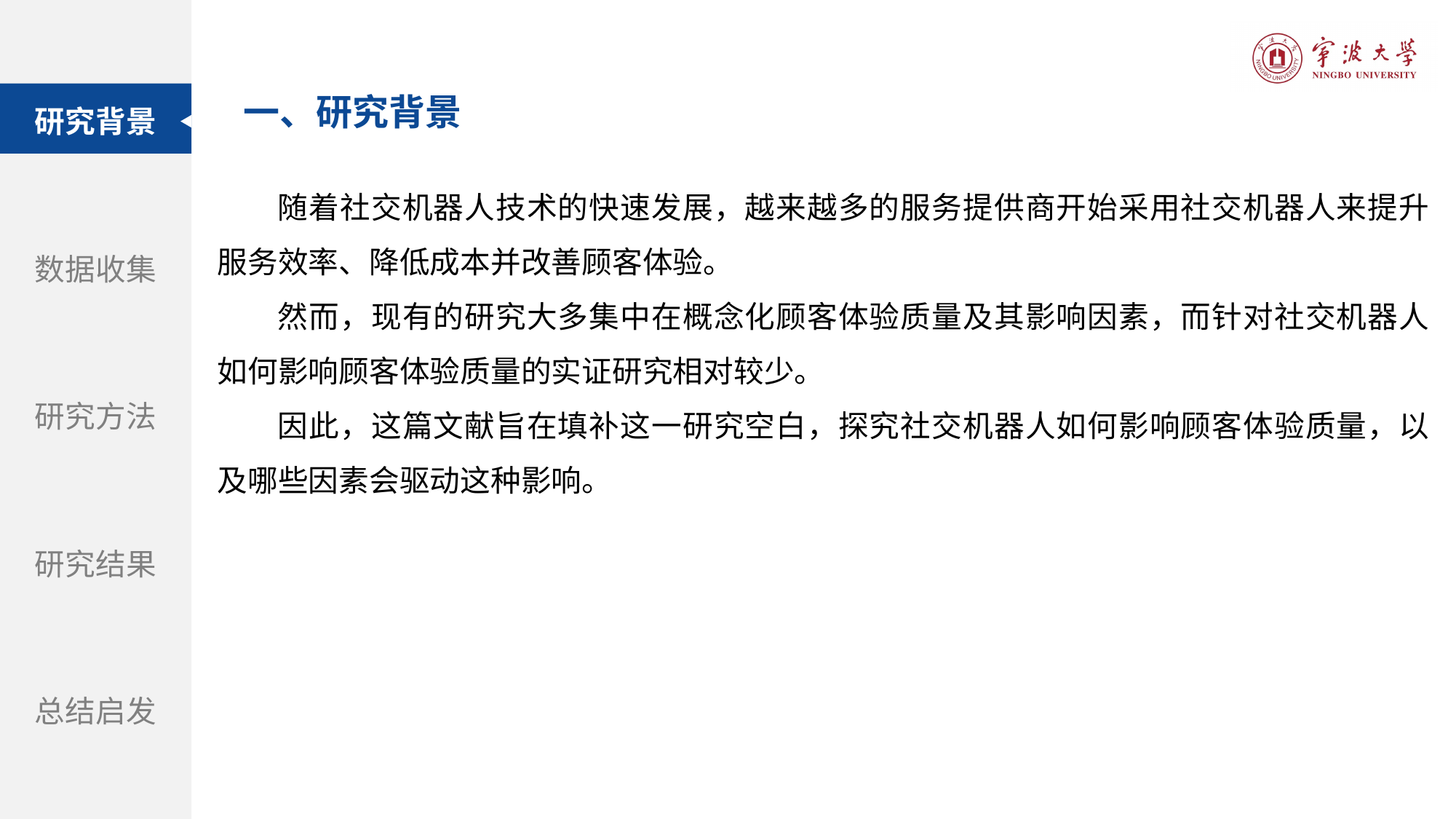

研究背景
数据收集
研究方法
研究结果
总结启发
一、研究背景
随着社交机器人技术的快速发展，越来越多的服务提供商开始采用社交机器人来提升服务效率、降低成本并改善顾客体验。
然而，现有的研究大多集中在概念化顾客体验质量及其影响因素，而针对社交机器人如何影响顾客体验质量的实证研究相对较少。
因此，这篇文献旨在填补这一研究空白，探究社交机器人如何影响顾客体验质量，以及哪些因素会驱动这种影响。
题目：自动驾驶汽车和街道设计：使用虚拟现实实验探索中央分隔带在提高行人过街安全性方面的作用
期刊：Accident Analysis and Prevention